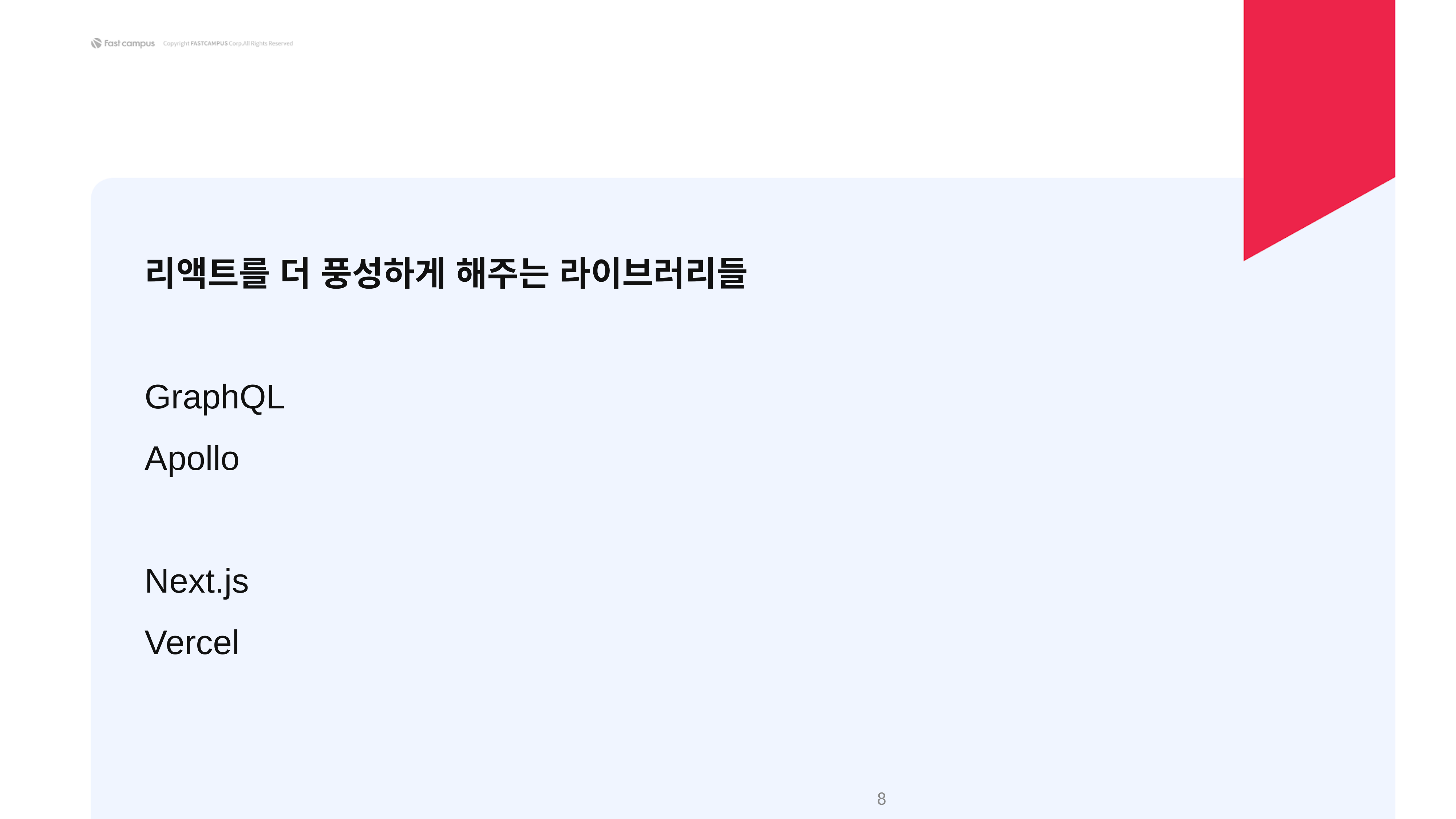

리액트를 더 풍성하게 해주는 라이브러리들

GraphQL
Apollo

Next.js
Vercel
8